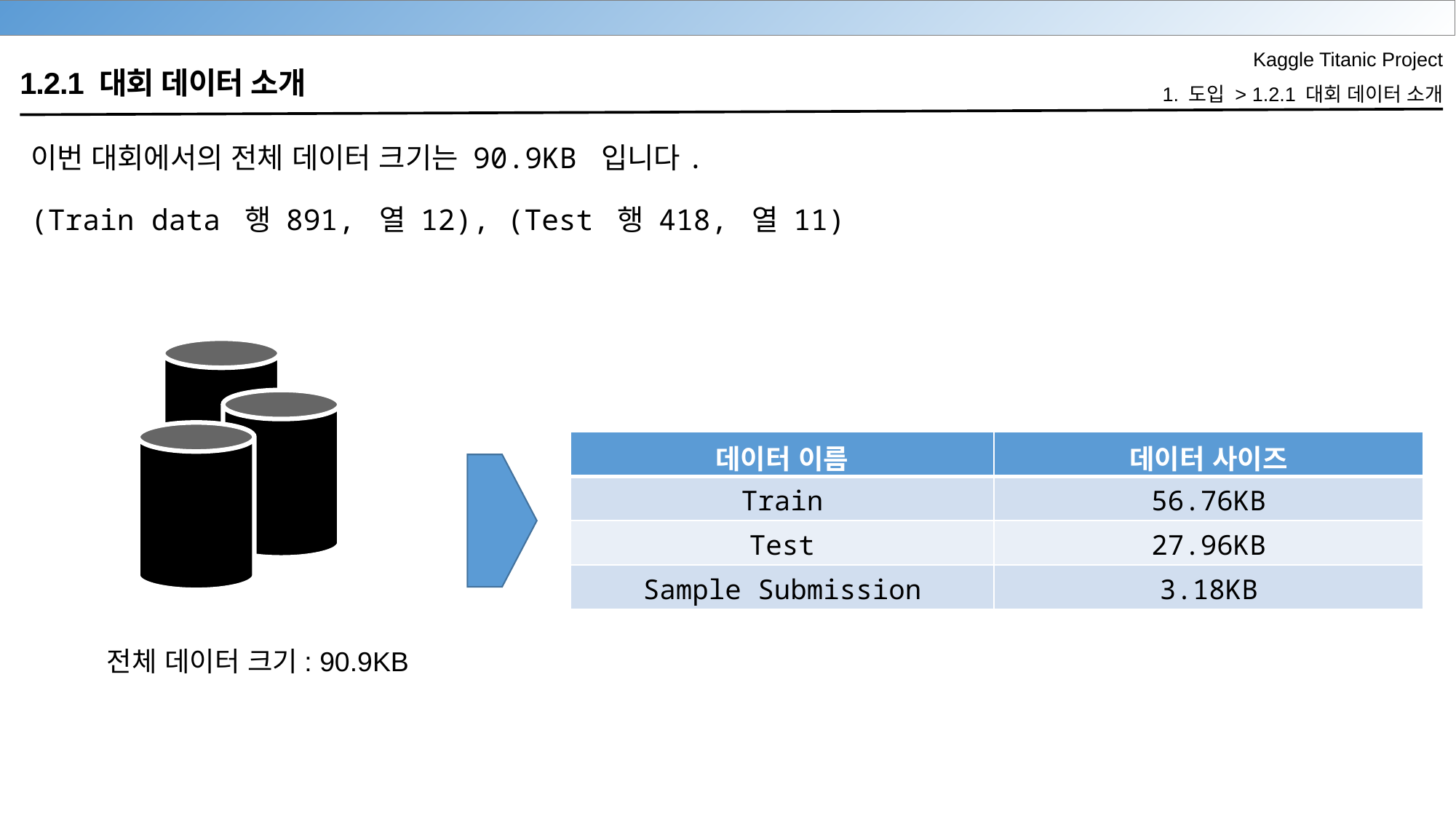

Kaggle Titanic Project
1. 도입 > 1.2.1 대회 데이터 소개
1.2.1 대회 데이터 소개
이번 대회에서의 전체 데이터 크기는 90.9KB 입니다.
(Train data 행 891, 열 12), (Test 행 418, 열 11)

| 데이터 이름 | 데이터 사이즈 |
| --- | --- |
| Train | 56.76KB |
| Test | 27.96KB |
| Sample Submission | 3.18KB |

전체 데이터 크기: 90.9KB